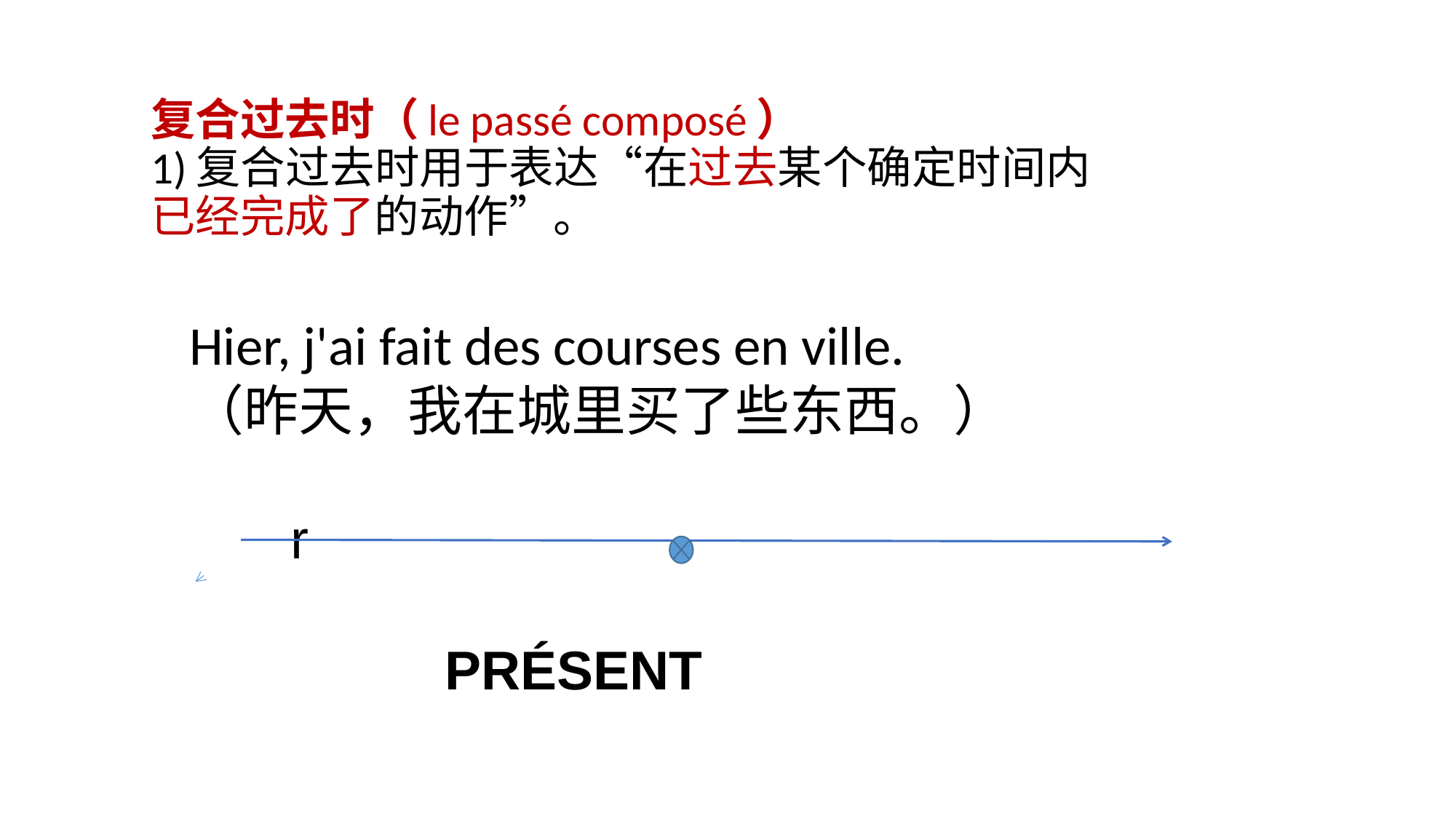

# 复合过去时（le passé composé） 1)复合过去时用于表达“在过去某个确定时间内已经完成了的动作”。
Hier, j'ai fait des courses en ville.
（昨天，我在城里买了些东西。）
              r
               PRÉSENT